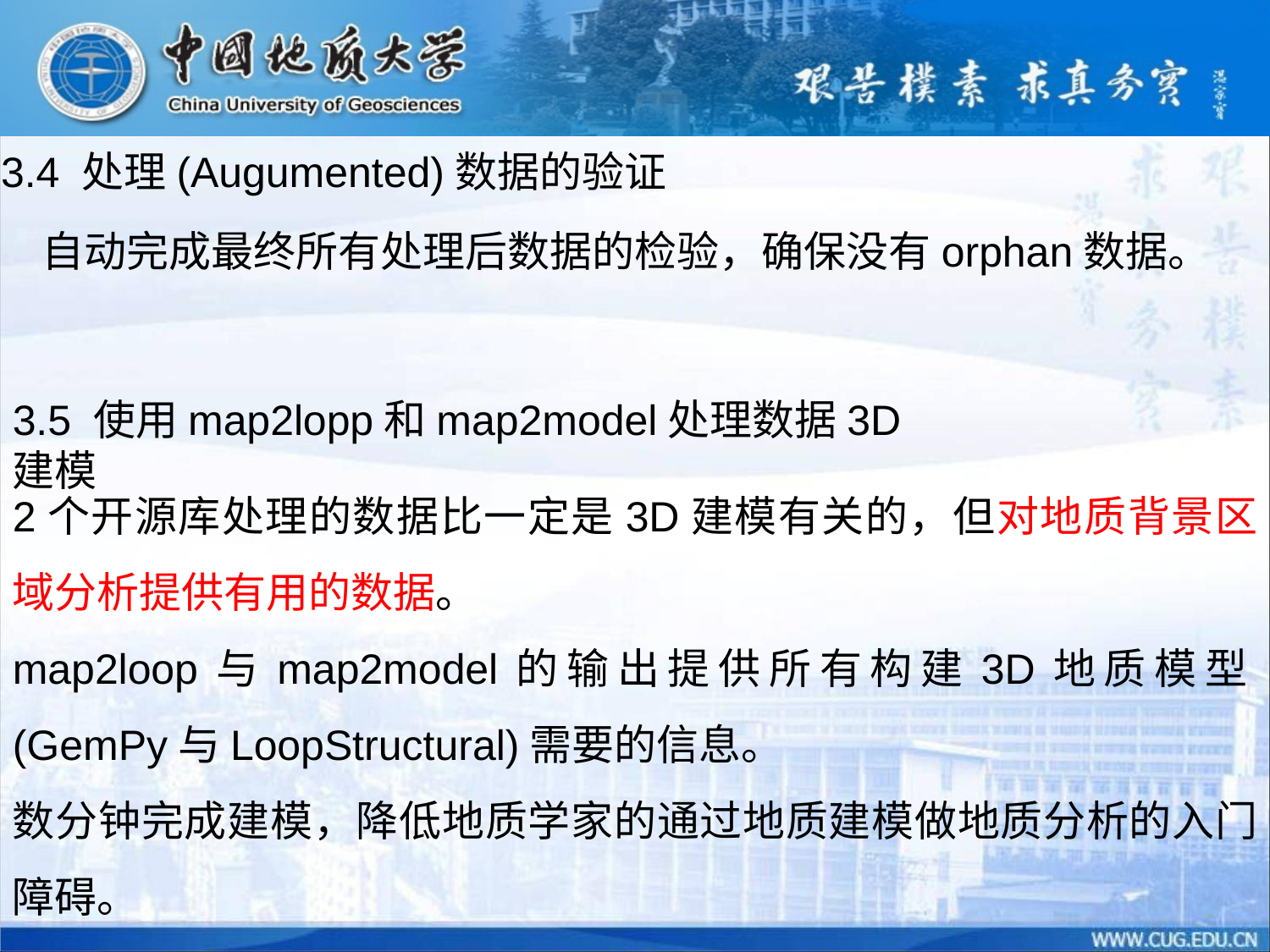

3.4 处理(Augumented)数据的验证
自动完成最终所有处理后数据的检验，确保没有orphan数据。
3.5 使用map2lopp和map2model处理数据3D建模
2个开源库处理的数据比一定是3D建模有关的，但对地质背景区域分析提供有用的数据。
map2loop与map2model的输出提供所有构建3D地质模型(GemPy与LoopStructural)需要的信息。
数分钟完成建模，降低地质学家的通过地质建模做地质分析的入门障碍。